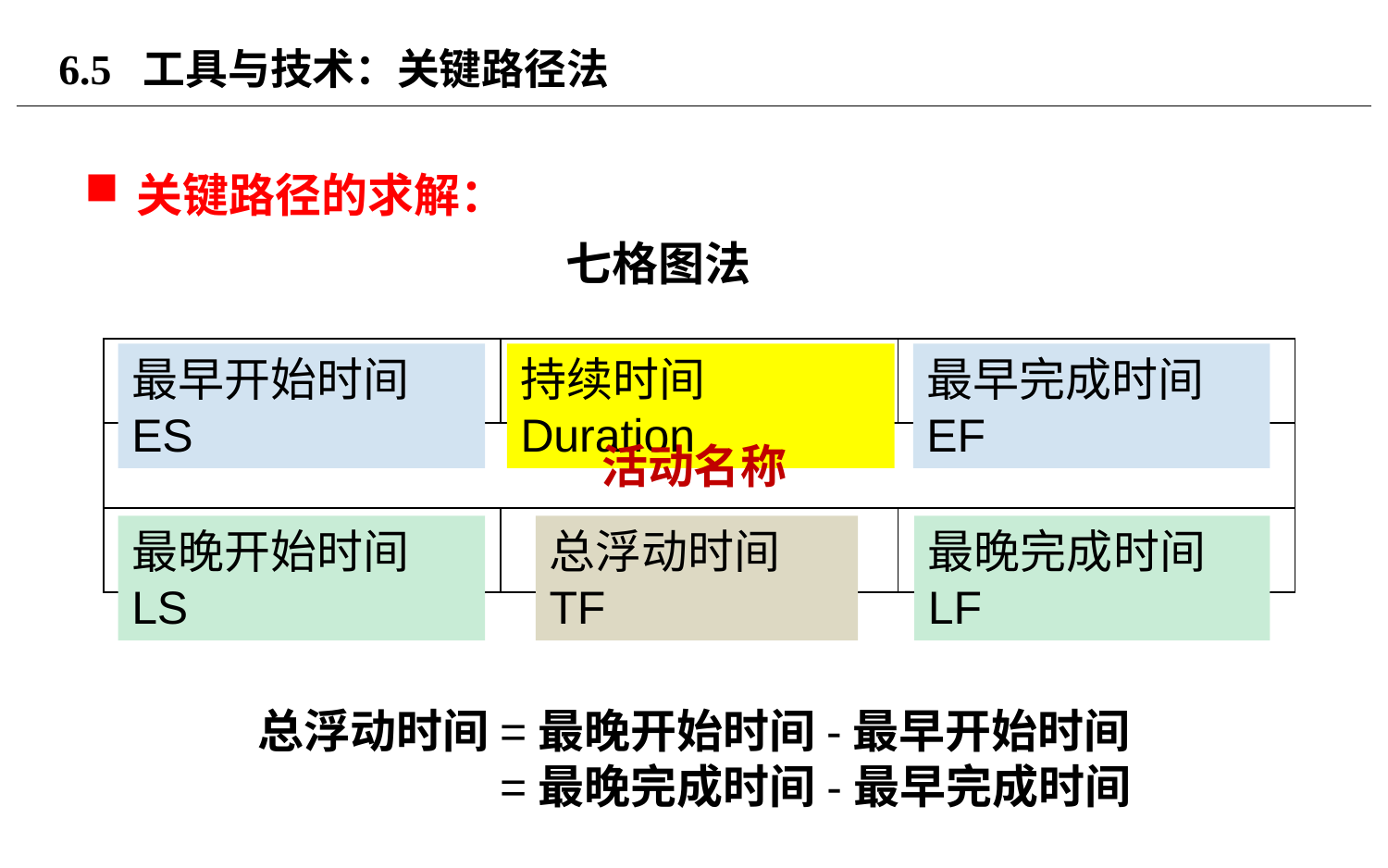

# 6.5  工具与技术：关键路径法
关键路径的求解：
七格图法
|  |  |  |
| --- | --- | --- |
|  |  |  |
|  |  |  |
最早开始时间ES
持续时间Duration
最早完成时间EF
活动名称
最晚开始时间LS
总浮动时间TF
最晚完成时间LF
总浮动时间=最晚开始时间-最早开始时间
	        =最晚完成时间-最早完成时间